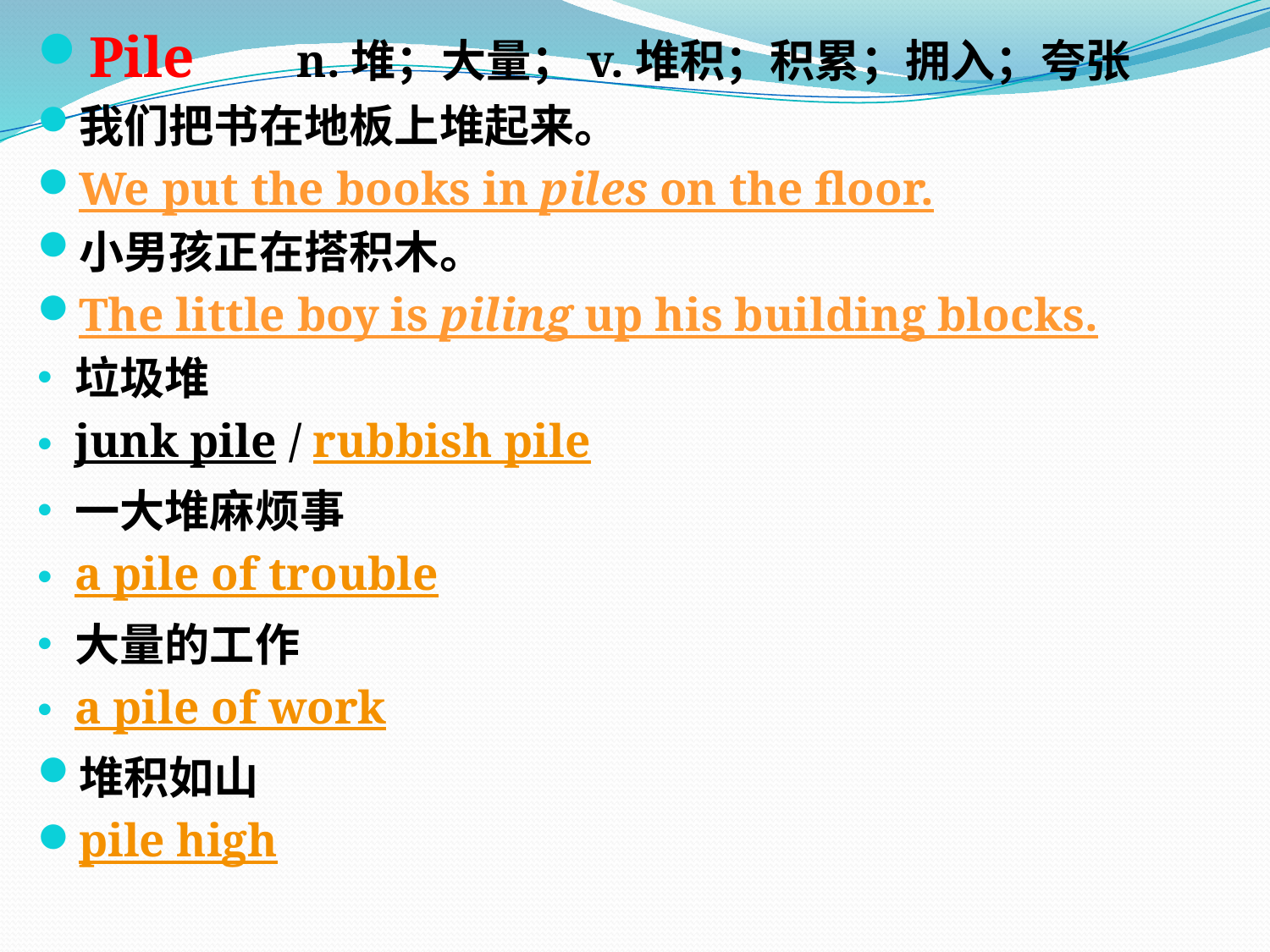

Pile  　 n.堆；大量；v.堆积；积累；拥入；夸张
我们把书在地板上堆起来。
We put the books in piles on the floor.
小男孩正在搭积木。
The little boy is piling up his building blocks.
垃圾堆
junk pile / rubbish pile
一大堆麻烦事
a pile of trouble
大量的工作
a pile of work
堆积如山
pile high